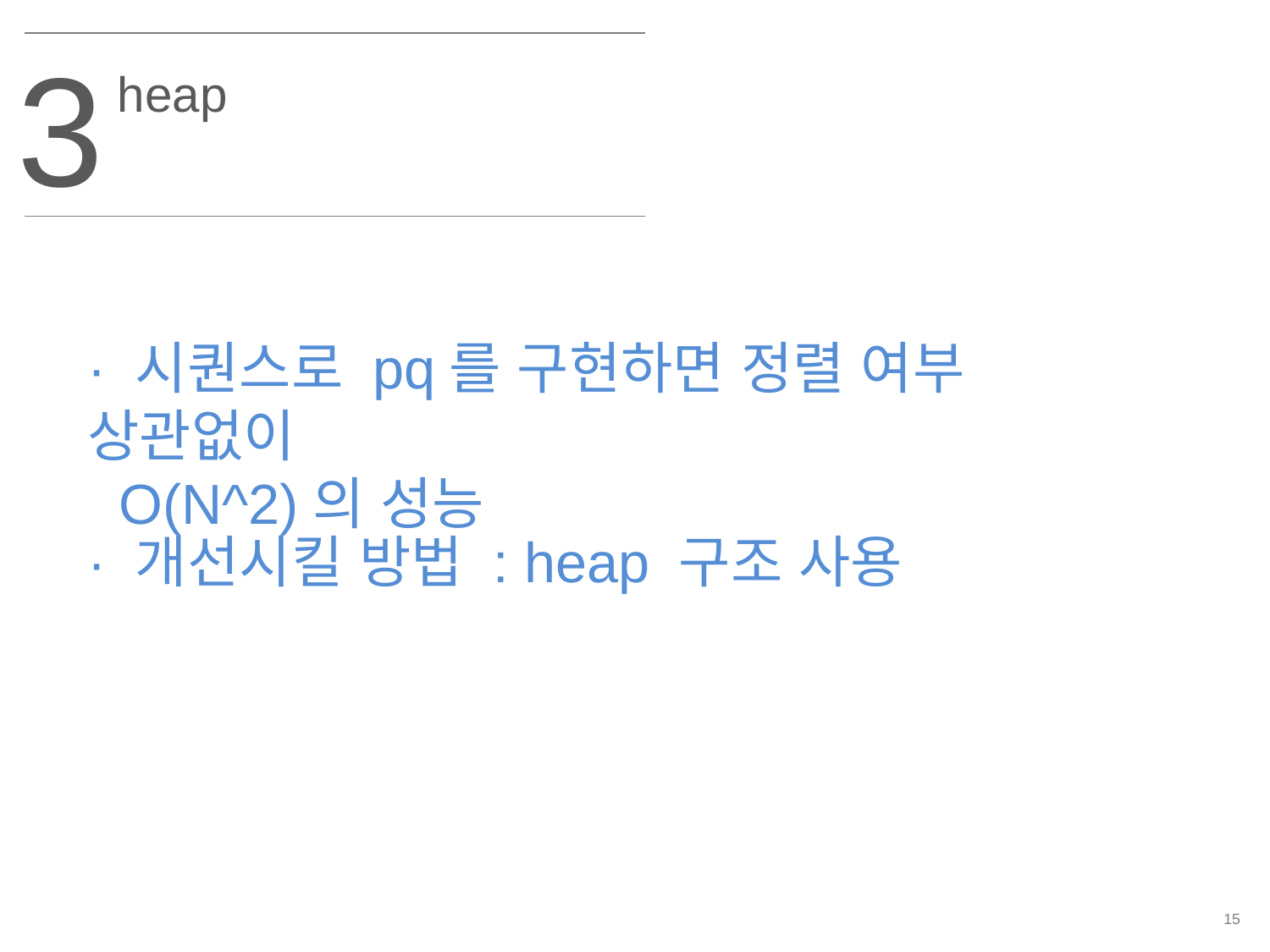

3
heap
· 시퀀스로 pq를 구현하면 정렬 여부 상관없이
  O(N^2)의 성능
· 개선시킬 방법 : heap 구조 사용